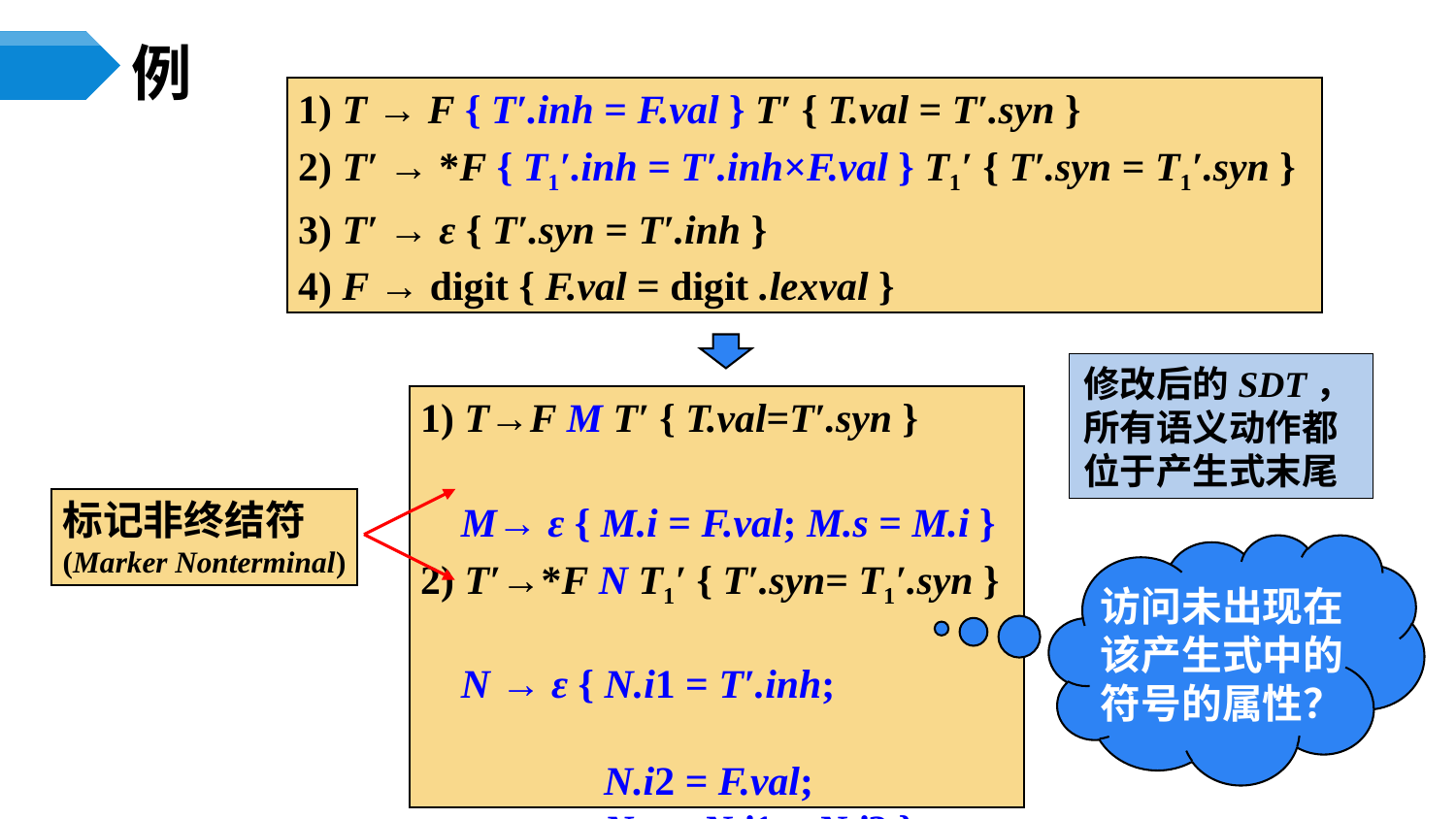

# 例
1) T → F { T′.inh = F.val } T′ { T.val = T′.syn }
2) T′ → *F { T1′.inh = T′.inh×F.val } T1′ { T′.syn = T1′.syn }
3) T′ → ε { T′.syn = T′.inh }
4) F → digit { F.val = digit .lexval }

修改后的SDT，所有语义动作都位于产生式末尾
1) T→F M T′ { T.val=T′.syn }
    M→ ε { M.i = F.val; M.s = M.i }
2) T′→*F N T1′ { T′.syn= T1′.syn }
    N → ε { N.i1 = T′.inh;
                  N.i2 = F.val;
                  N.s = N.i1 × N.i2 }
3) T′→ε{ T′.syn= T′.inh }
4) F →digit { F.val = digit.lexval }
标记非终结符
(Marker Nonterminal)

访问未出现在该产生式中的符号的属性？